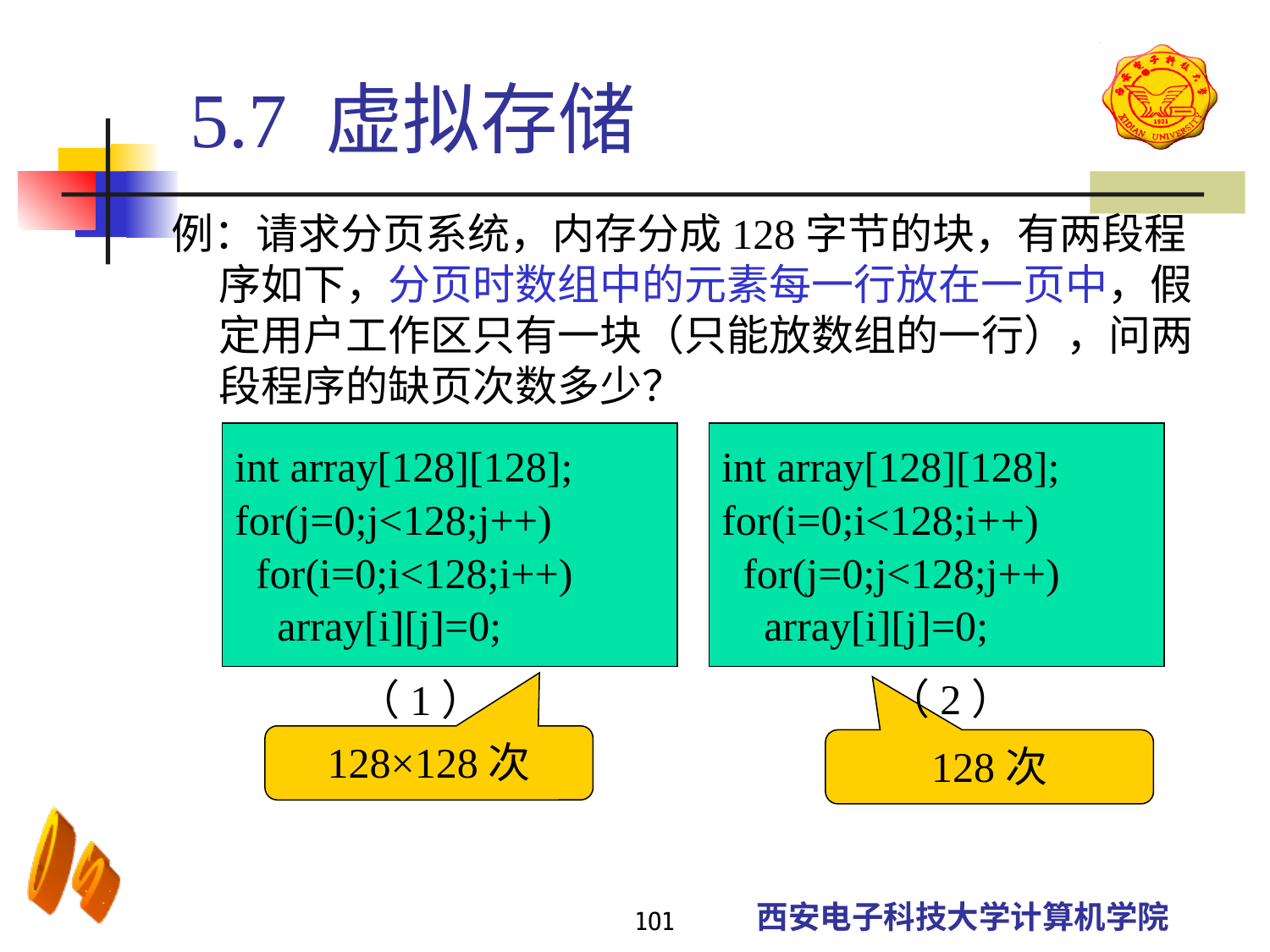

5.7 虚拟存储
例：请求分页系统，内存分成128字节的块，有两段程序如下，分页时数组中的元素每一行放在一页中，假定用户工作区只有一块（只能放数组的一行），问两段程序的缺页次数多少？
int array[128][128];
for(j=0;j<128;j++)
  for(i=0;i<128;i++)
    array[i][j]=0;
int array[128][128];
for(i=0;i<128;i++)
  for(j=0;j<128;j++)
    array[i][j]=0;
（2）
（1）
128×128次
128次
101